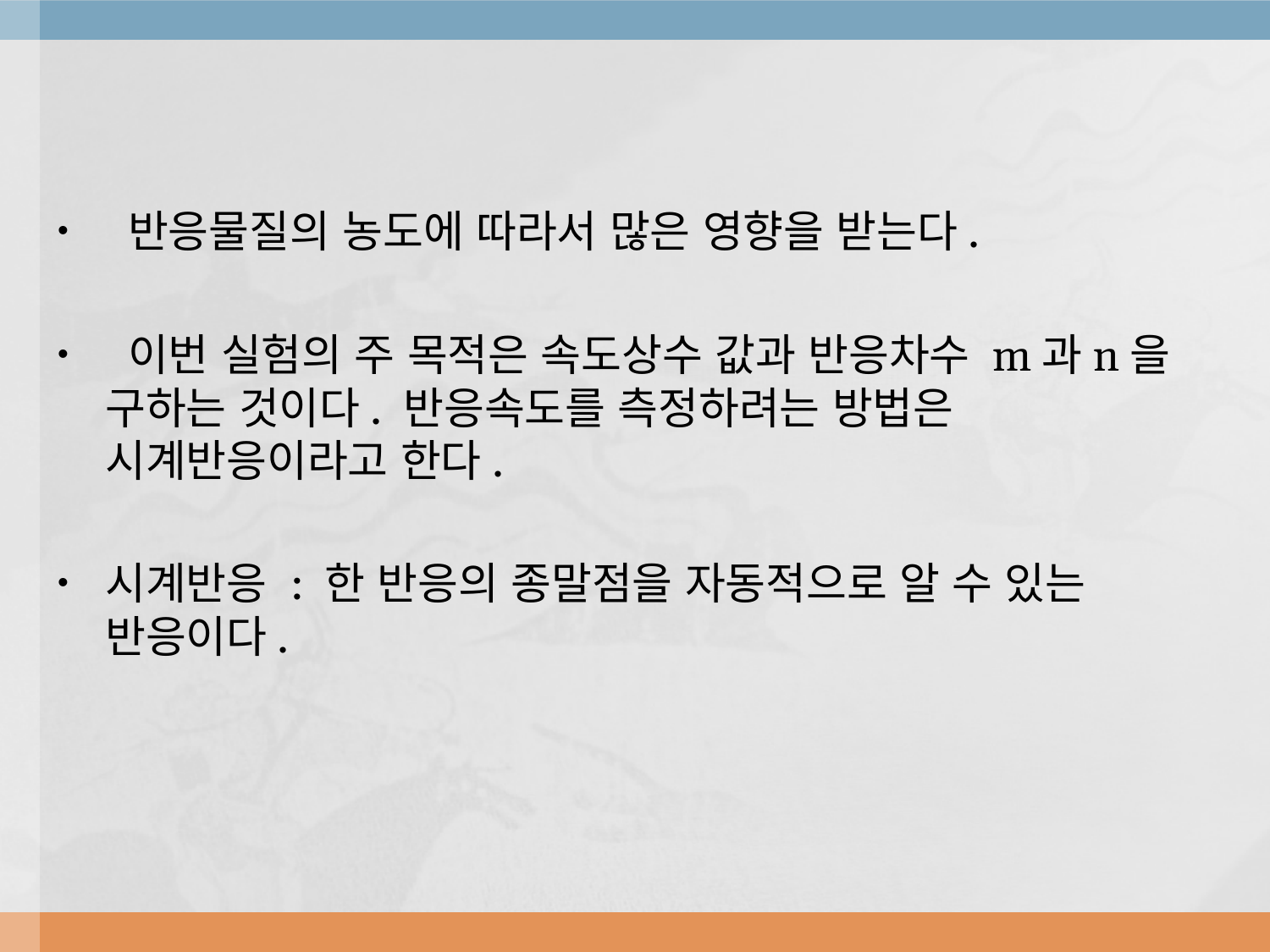

반응물질의 농도에 따라서 많은 영향을 받는다.

 이번 실험의 주 목적은 속도상수 값과 반응차수 m과n을 구하는 것이다. 반응속도를 측정하려는 방법은 시계반응이라고 한다.

시계반응 : 한 반응의 종말점을 자동적으로 알 수 있는 반응이다.